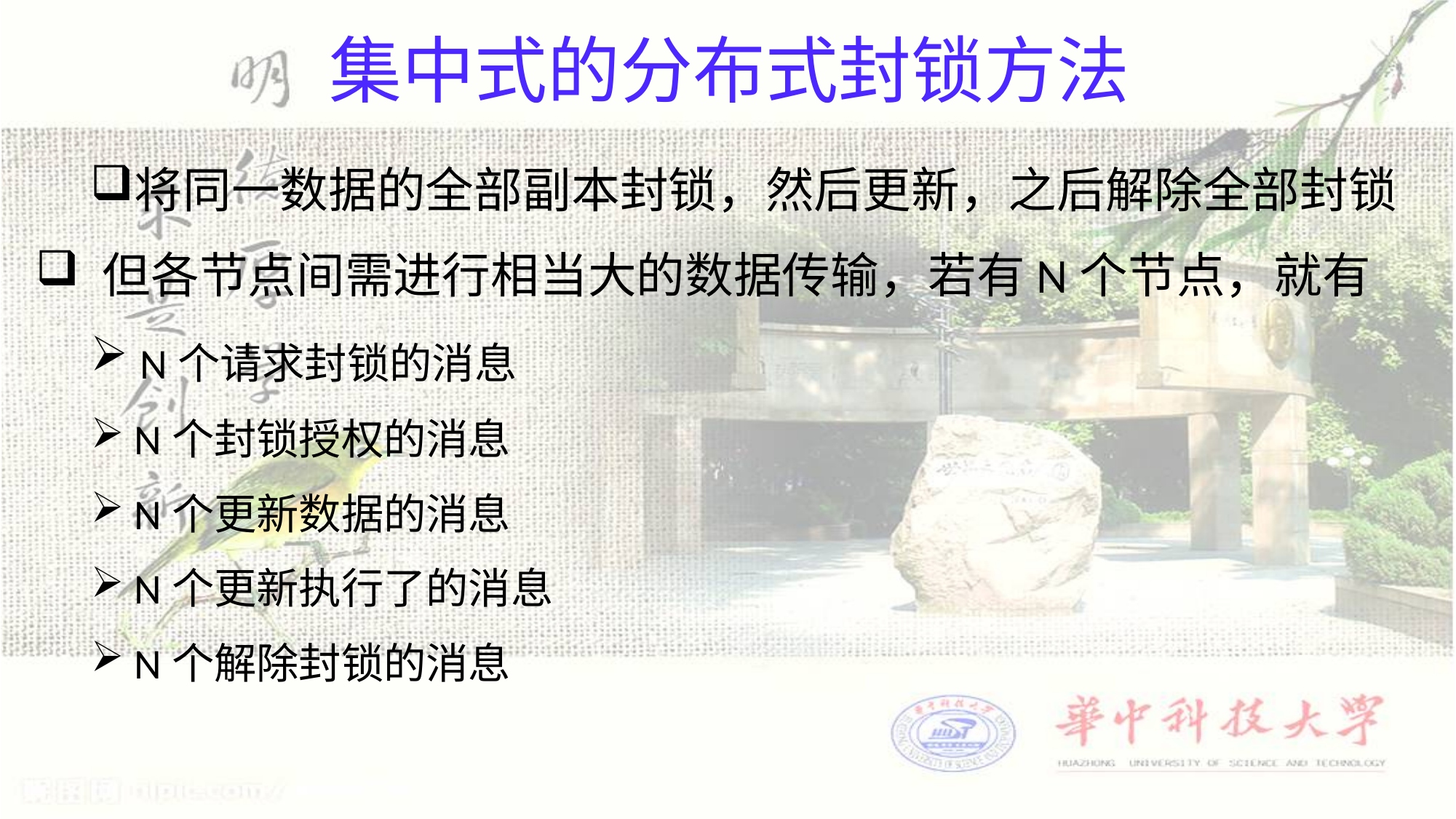

# 集中式的分布式封锁方法
将同一数据的全部副本封锁，然后更新，之后解除全部封锁
 但各节点间需进行相当大的数据传输，若有N个节点，就有
 N个请求封锁的消息
 N个封锁授权的消息
 N个更新数据的消息
 N个更新执行了的消息
 N个解除封锁的消息